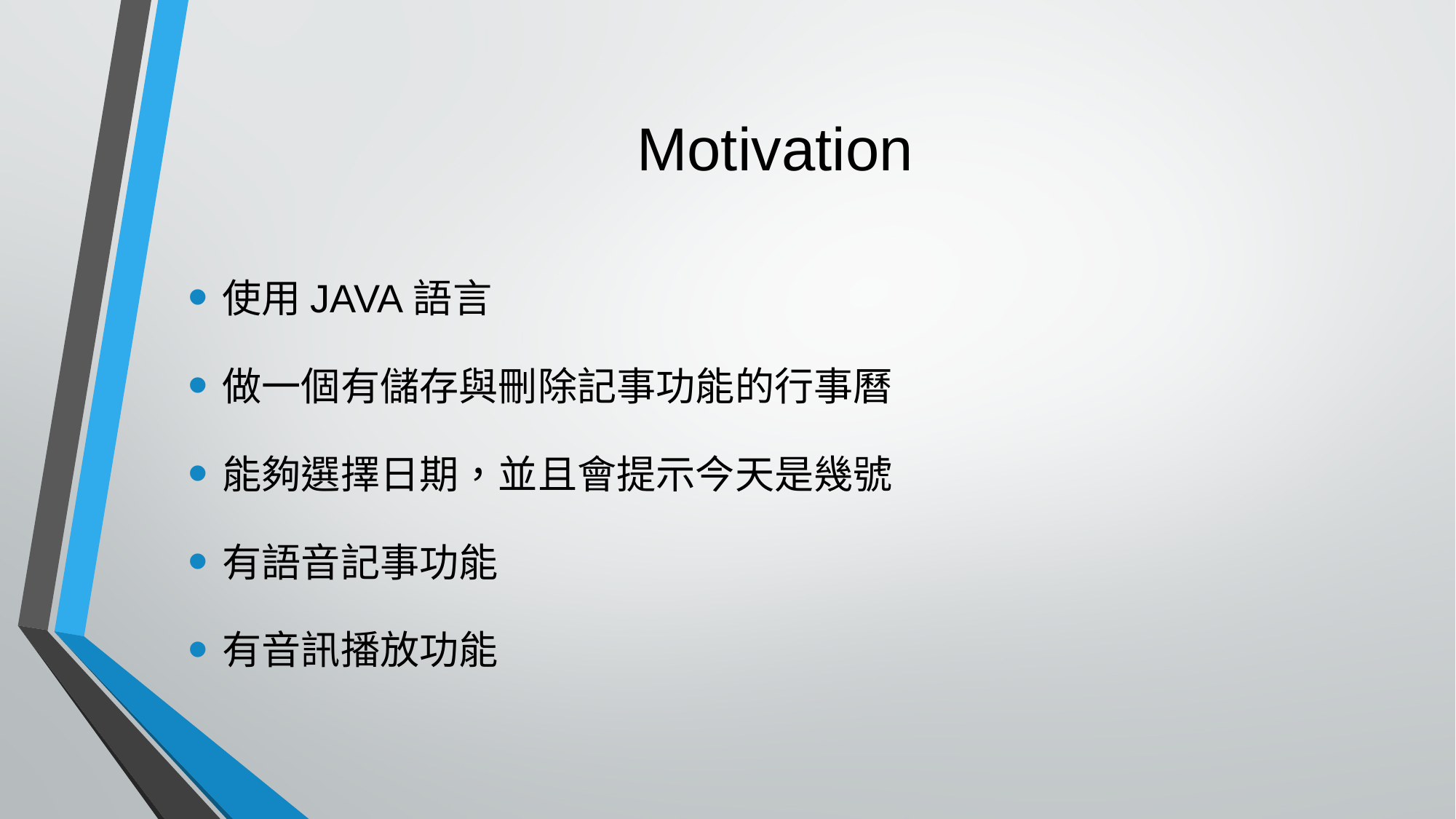

# Motivation
使用JAVA語言
做一個有儲存與刪除記事功能的行事曆
能夠選擇日期，並且會提示今天是幾號
有語音記事功能
有音訊播放功能